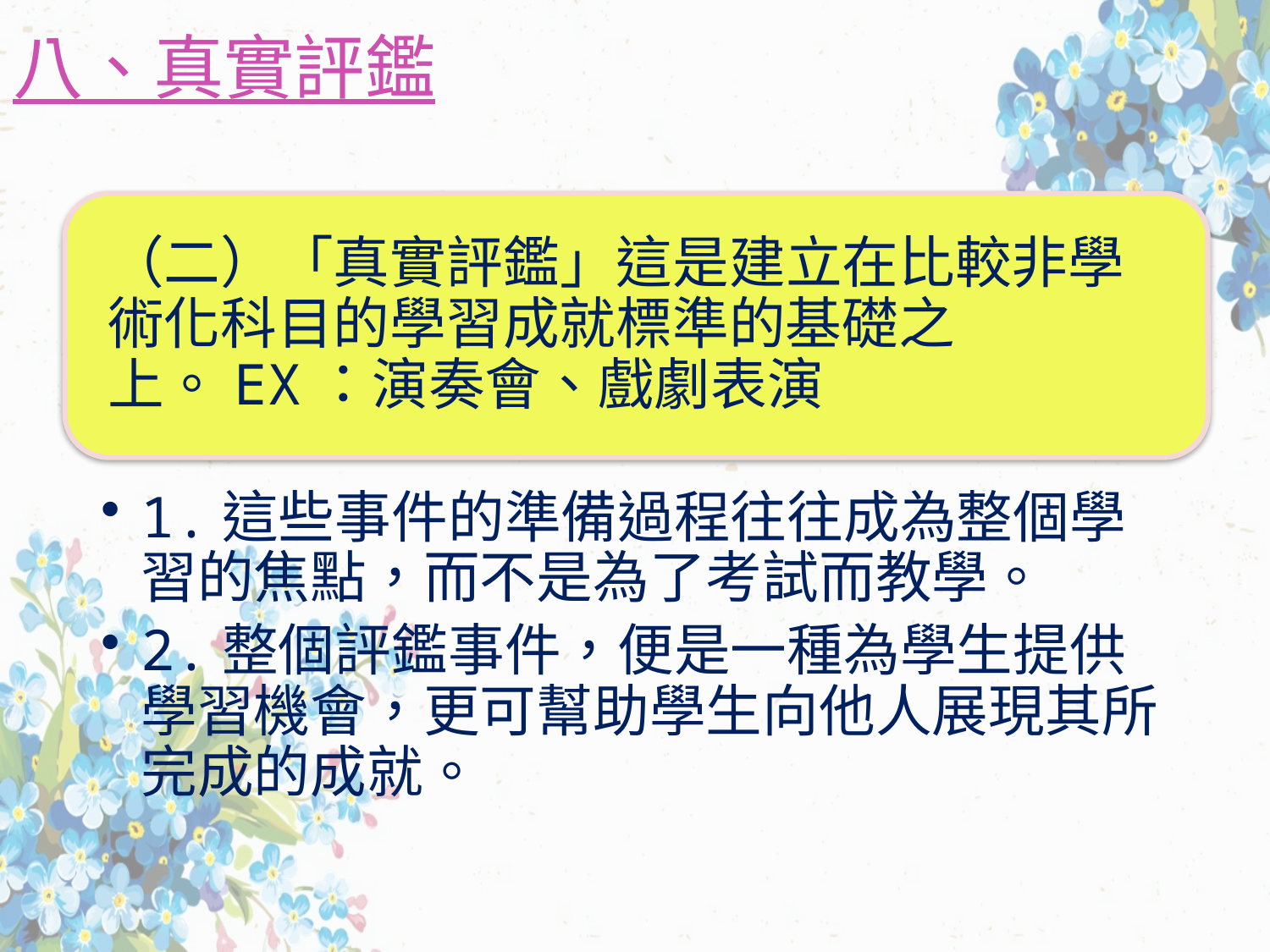

# 八、真實評鑑
（二）「真實評鑑」這是建立在比較非學術化科目的學習成就標準的基礎之上。EX：演奏會、戲劇表演
1.這些事件的準備過程往往成為整個學習的焦點，而不是為了考試而教學。
2.整個評鑑事件，便是一種為學生提供學習機會，更可幫助學生向他人展現其所完成的成就。